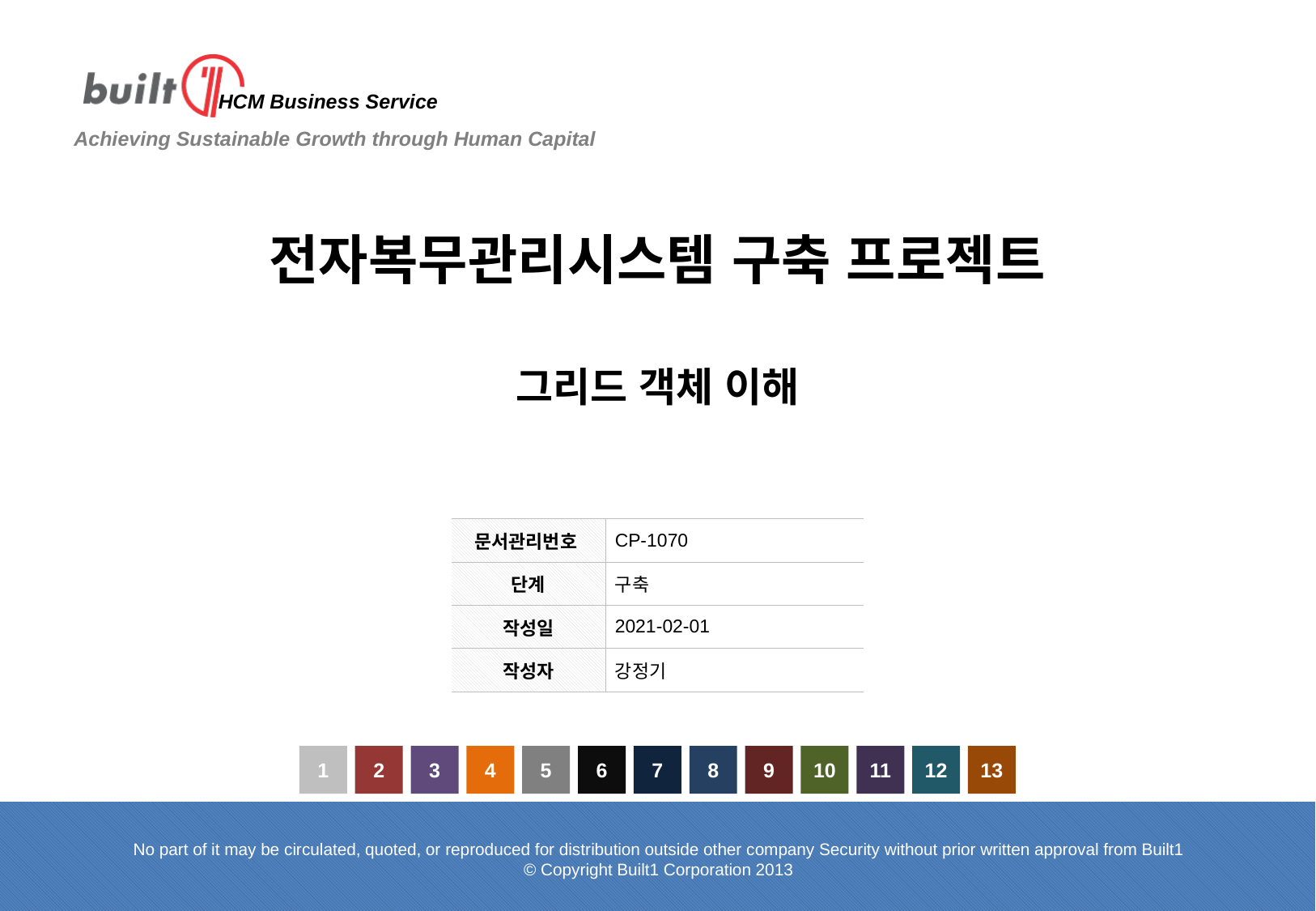

전자복무관리시스템 구축 프로젝트
# 그리드 객체 이해
| 문서관리번호 | CP-1070 |
| --- | --- |
| 단계 | 구축 |
| 작성일 | 2021-02-01 |
| 작성자 | 강정기 |